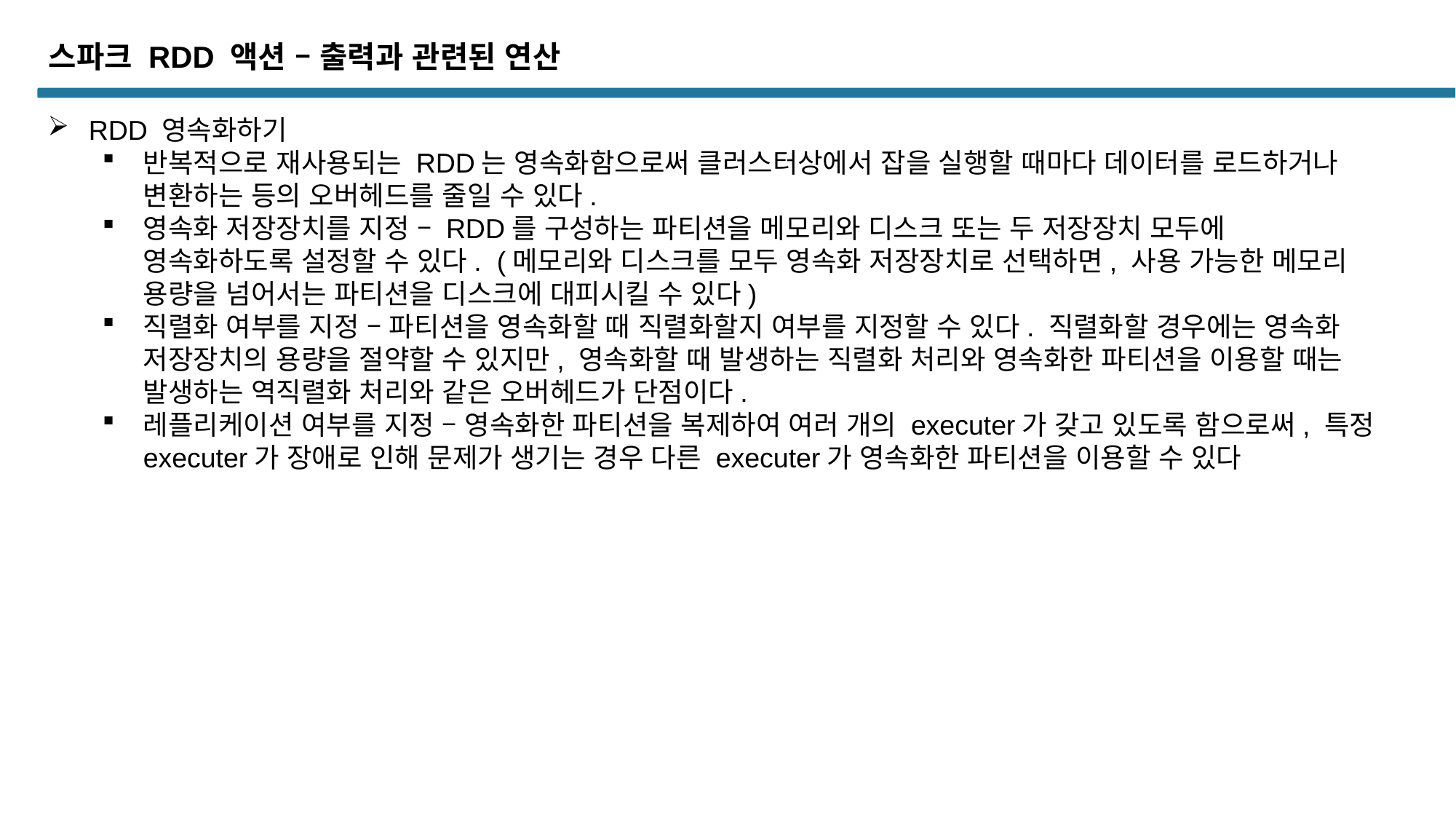

스파크 RDD 액션 – 출력과 관련된 연산
RDD 영속화하기
반복적으로 재사용되는 RDD는 영속화함으로써 클러스터상에서 잡을 실행할 때마다 데이터를 로드하거나 변환하는 등의 오버헤드를 줄일 수 있다.
영속화 저장장치를 지정 – RDD를 구성하는 파티션을 메모리와 디스크 또는 두 저장장치 모두에 영속화하도록 설정할 수 있다.  (메모리와 디스크를 모두 영속화 저장장치로 선택하면, 사용 가능한 메모리 용량을 넘어서는 파티션을 디스크에 대피시킬 수 있다)
직렬화 여부를 지정 – 파티션을 영속화할 때 직렬화할지 여부를 지정할 수 있다. 직렬화할 경우에는 영속화 저장장치의 용량을 절약할 수 있지만, 영속화할 때 발생하는 직렬화 처리와 영속화한 파티션을 이용할 때는 발생하는 역직렬화 처리와 같은 오버헤드가 단점이다.
레플리케이션 여부를 지정 – 영속화한 파티션을 복제하여 여러 개의 executer가 갖고 있도록 함으로써, 특정 executer가 장애로 인해 문제가 생기는 경우 다른 executer가 영속화한 파티션을 이용할 수 있다